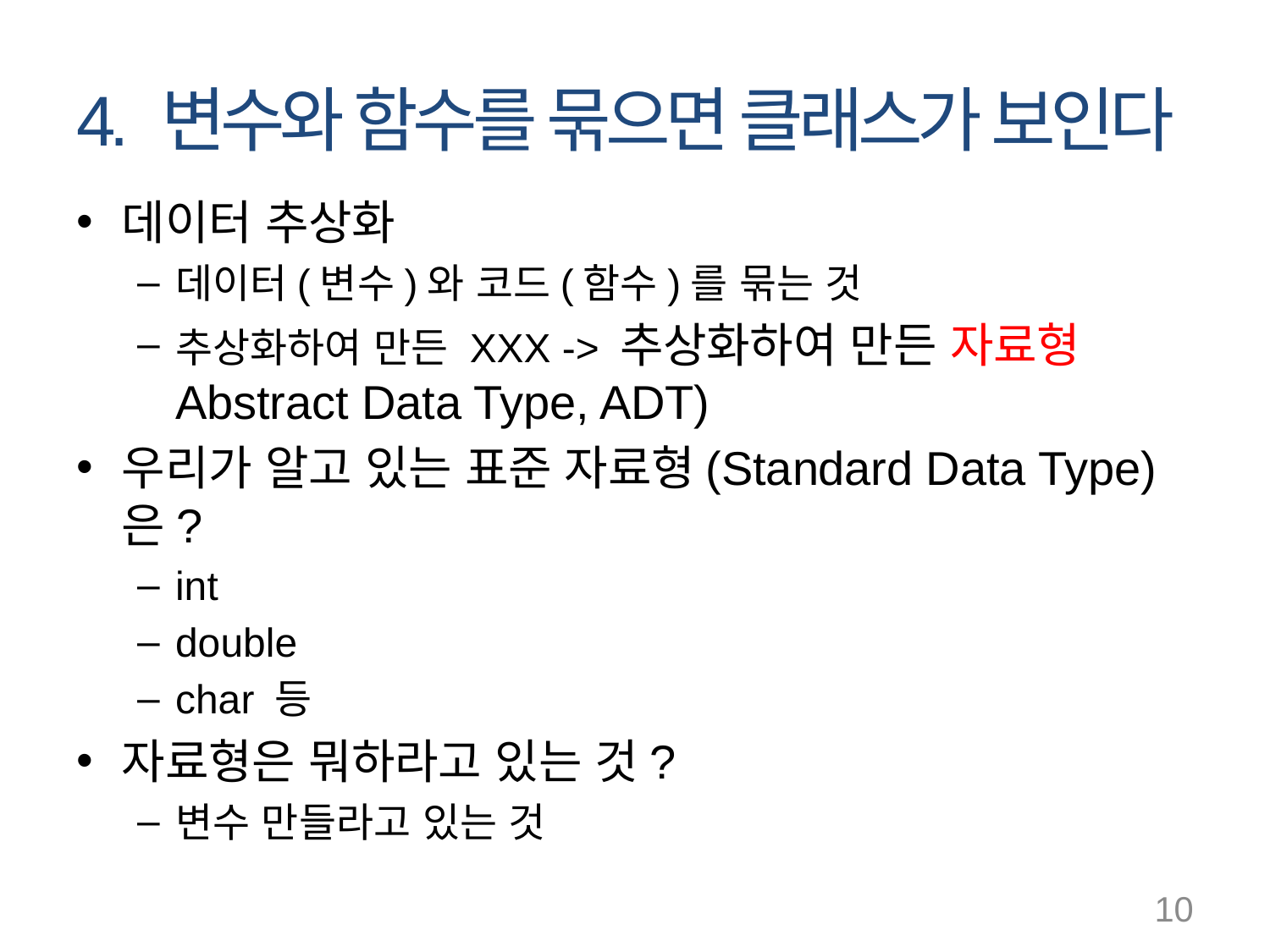

# 4. 변수와 함수를 묶으면 클래스가 보인다
데이터 추상화
데이터(변수)와 코드(함수)를 묶는 것
추상화하여 만든 XXX -> 추상화하여 만든 자료형 Abstract Data Type, ADT)
우리가 알고 있는 표준 자료형(Standard Data Type)은?
int
double
char 등
자료형은 뭐하라고 있는 것?
변수 만들라고 있는 것
10